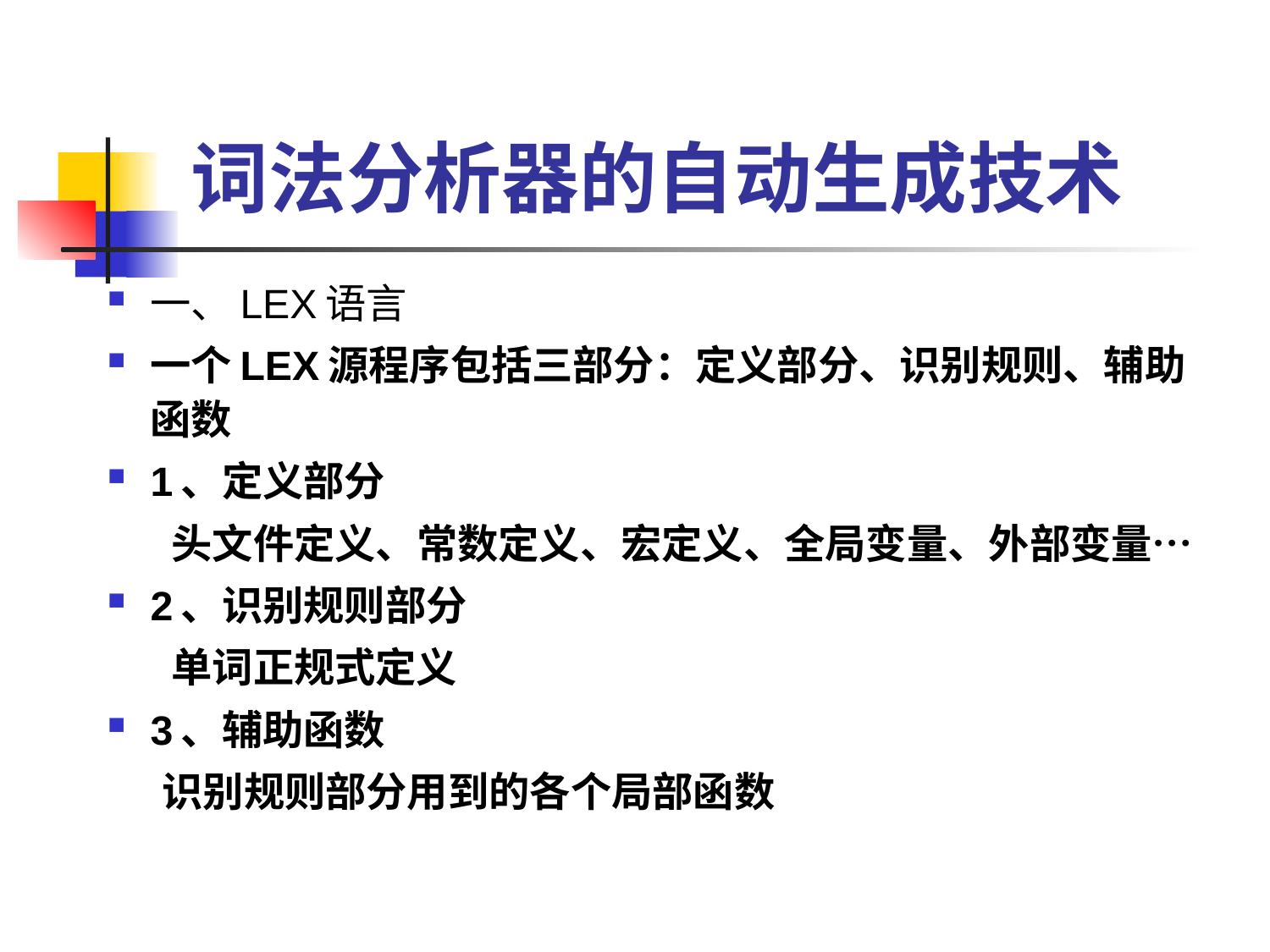

词法分析器的自动生成技术
一、LEX语言
一个LEX源程序包括三部分：定义部分、识别规则、辅助函数
1、定义部分
      头文件定义、常数定义、宏定义、全局变量、外部变量…
2、识别规则部分
      单词正规式定义
3、辅助函数
     识别规则部分用到的各个局部函数